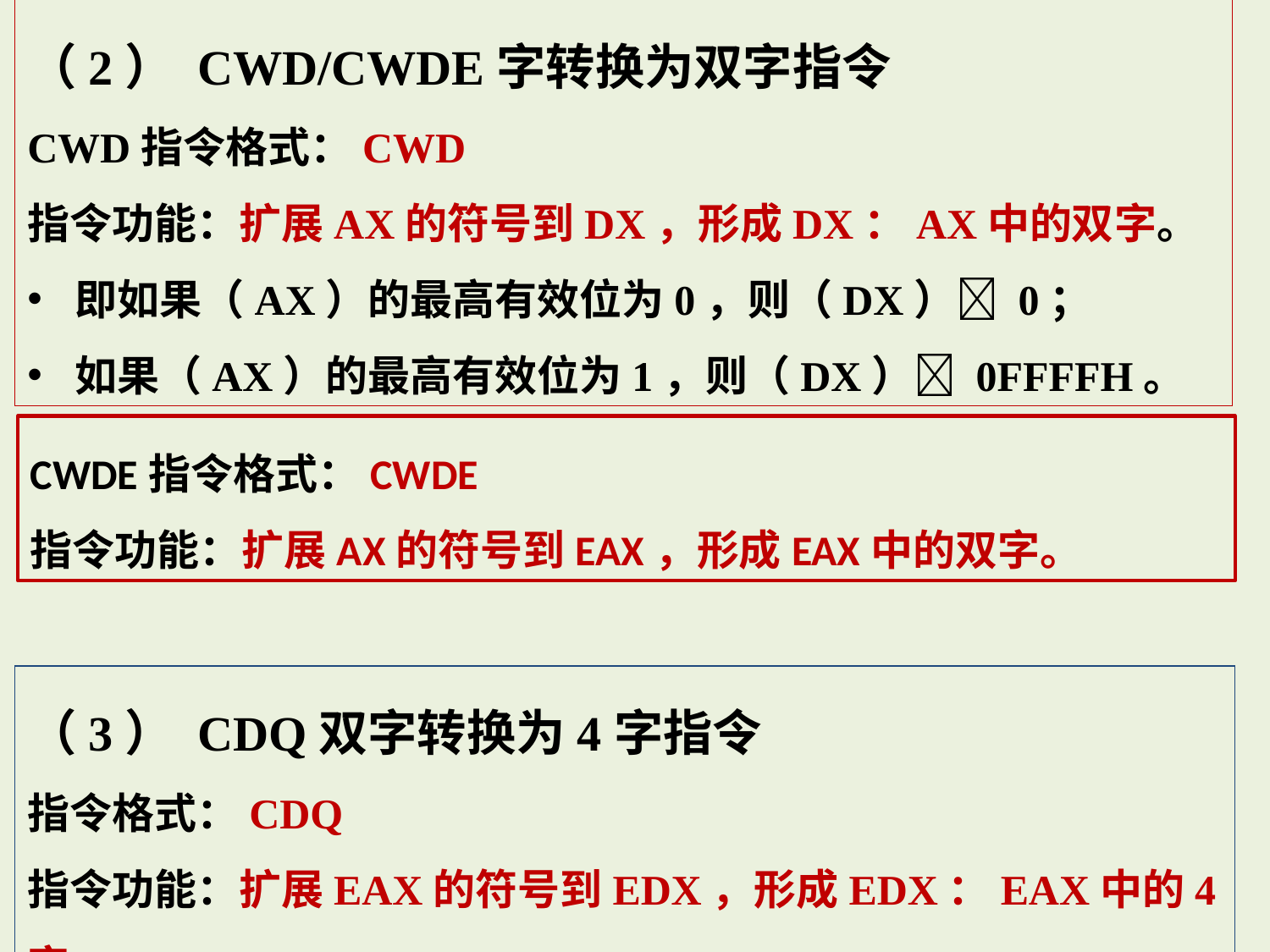

（2） CWD/CWDE字转换为双字指令
CWD指令格式：CWD
指令功能：扩展AX的符号到DX，形成DX：AX中的双字。
即如果（AX）的最高有效位为0，则（DX）= 0；
如果（AX）的最高有效位为1，则（DX）= 0FFFFH。
CWDE指令格式：CWDE
指令功能：扩展AX的符号到EAX，形成EAX中的双字。
（3） CDQ双字转换为4字指令
指令格式：CDQ
指令功能：扩展EAX的符号到EDX，形成EDX：EAX中的4字。